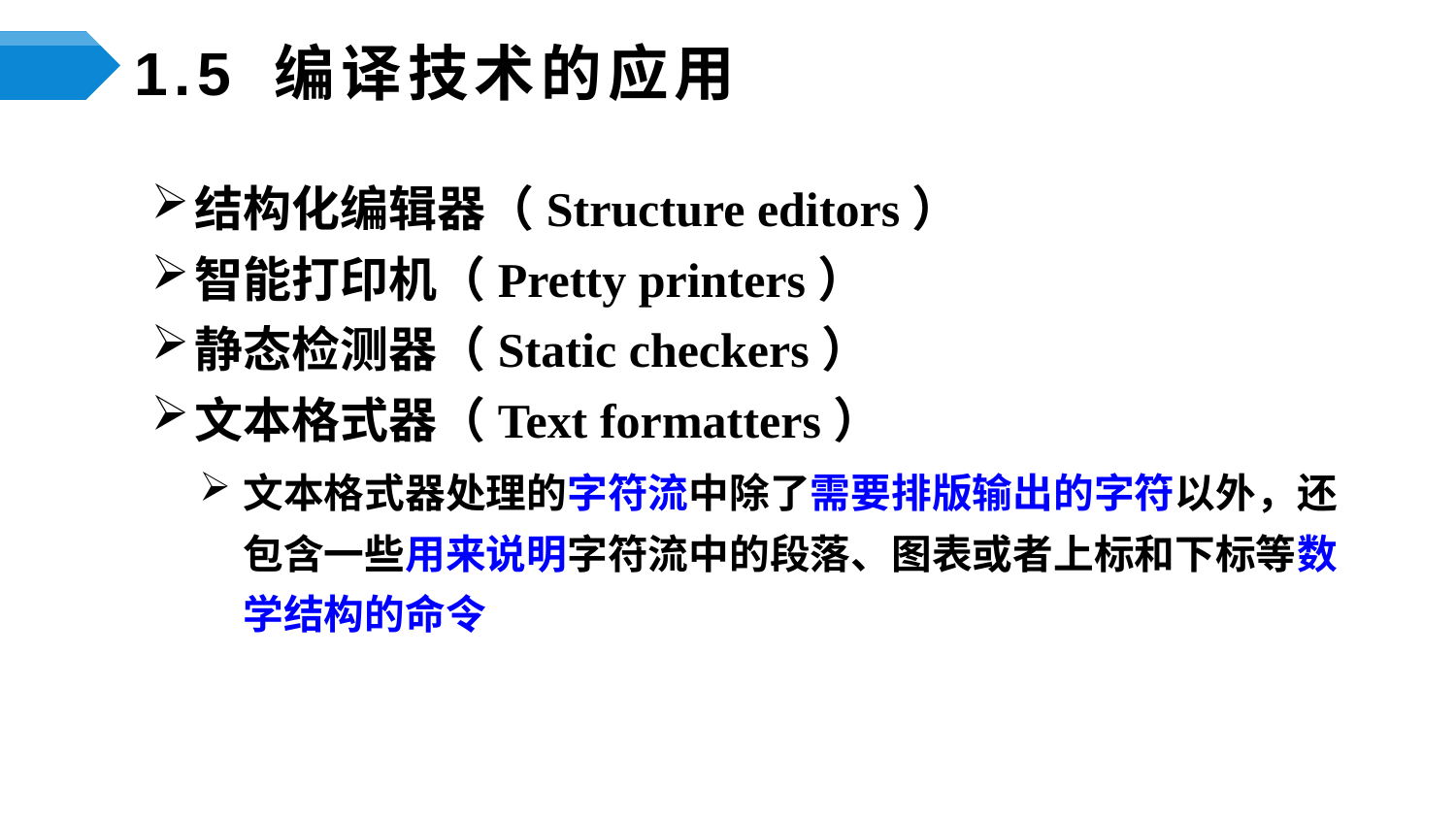

# 1.5 编译技术的应用
结构化编辑器（Structure editors）
智能打印机（Pretty printers）
静态检测器（Static checkers）
文本格式器（Text formatters）
文本格式器处理的字符流中除了需要排版输出的字符以外，还包含一些用来说明字符流中的段落、图表或者上标和下标等数学结构的命令